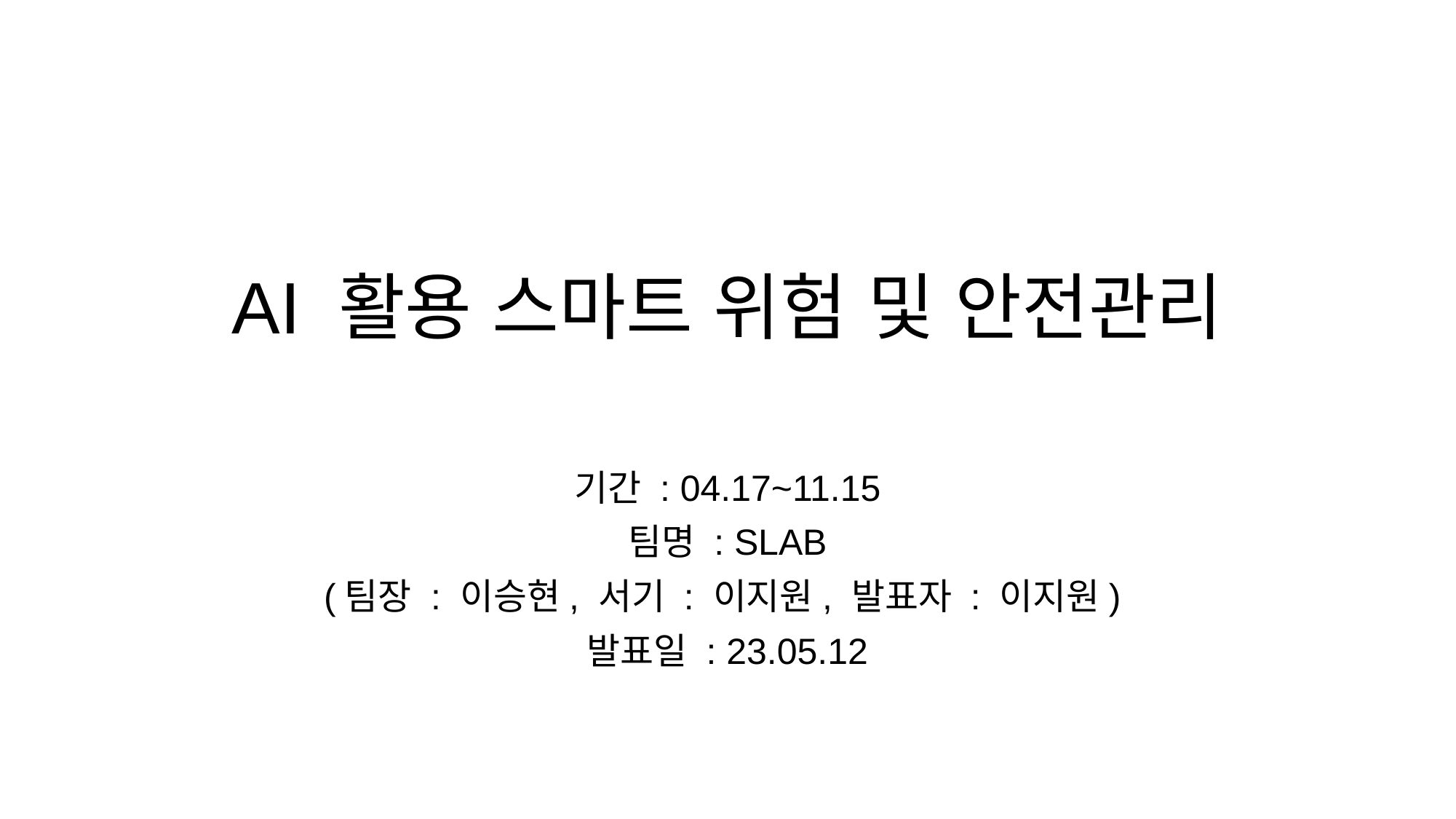

# AI 활용 스마트 위험 및 안전관리
기간 : 04.17~11.15
팀명 : SLAB
(팀장 : 이승현, 서기 : 이지원, 발표자 : 이지원)
발표일 : 23.05.12